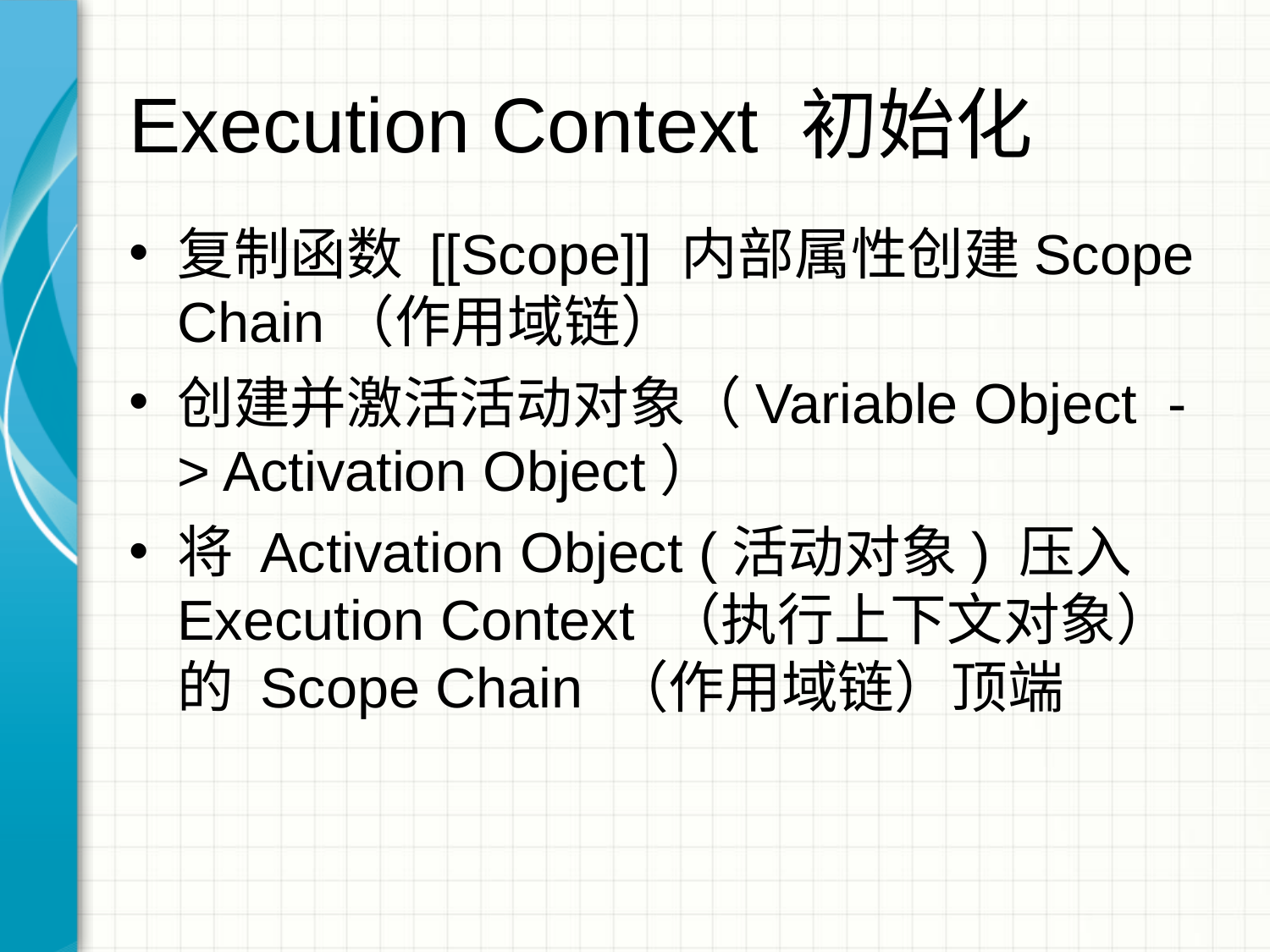

# Execution Context 初始化
复制函数 [[Scope]] 内部属性创建Scope Chain（作用域链）
创建并激活活动对象（Variable Object  -> Activation Object）
将 Activation Object (活动对象) 压入 Execution Context （执行上下文对象）的 Scope Chain （作用域链）顶端